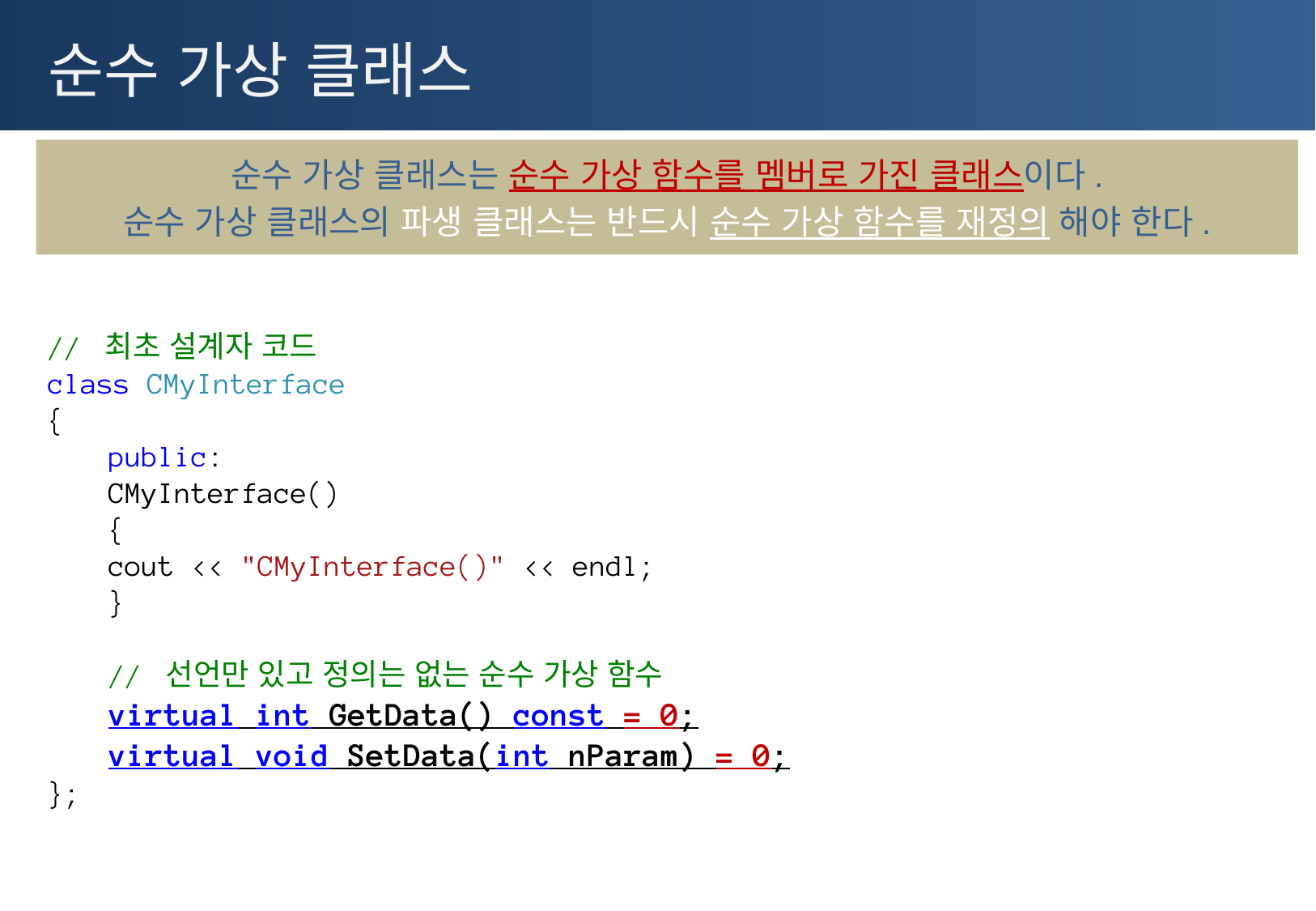

# 순수 가상 클래스
순수 가상 클래스는 순수 가상 함수를 멤버로 가진 클래스이다.
순수 가상 클래스의 파생 클래스는 반드시 순수 가상 함수를 재정의 해야 한다.
// 최초 설계자 코드
class CMyInterface
{
public:
CMyInterface()
{
cout << "CMyInterface()" << endl;
}

// 선언만 있고 정의는 없는 순수 가상 함수
virtual int GetData() const = 0;
virtual void SetData(int nParam) = 0;
};